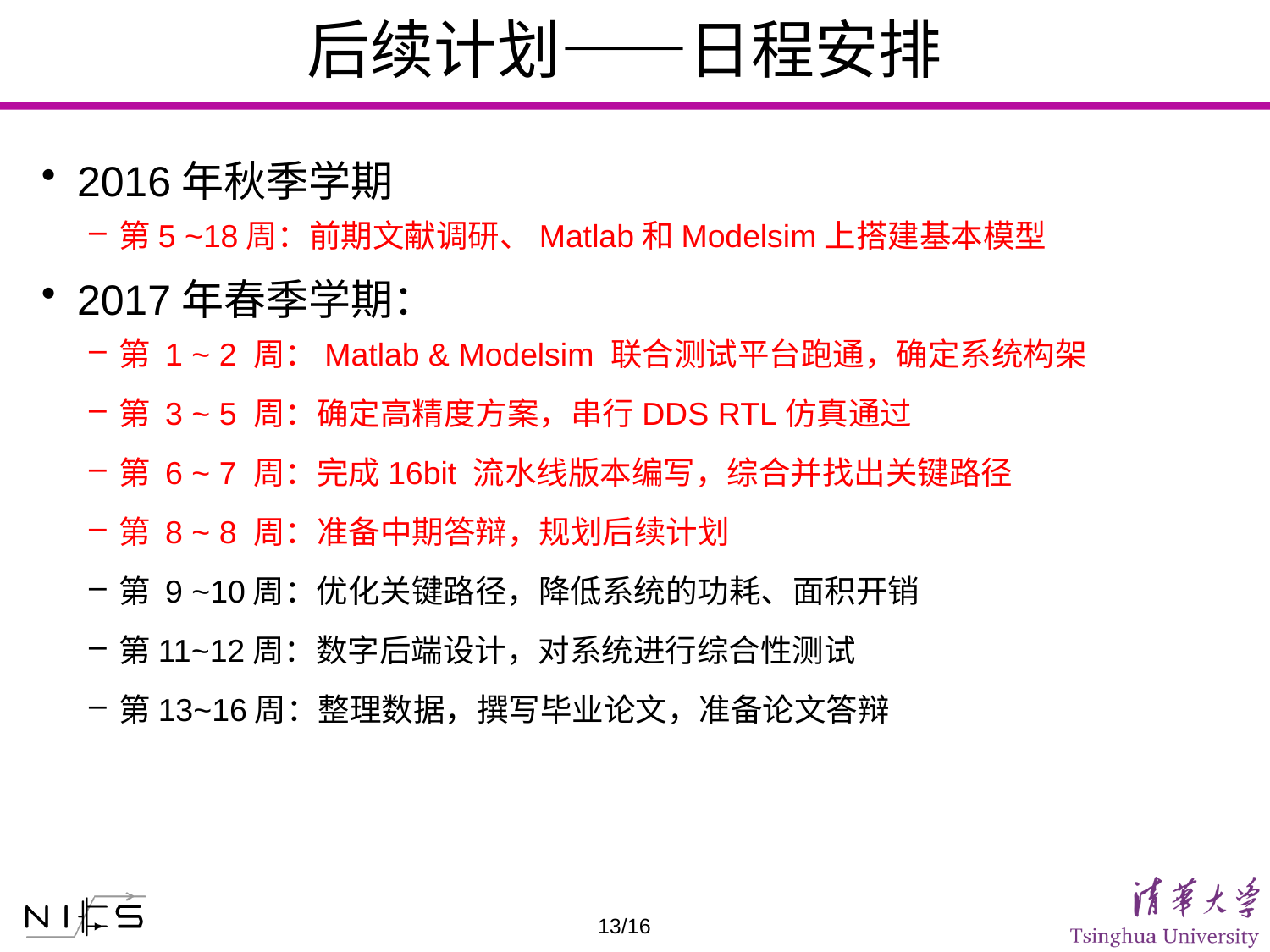

# 后续计划——日程安排
2016年秋季学期
第5 ~18周：前期文献调研、Matlab和Modelsim上搭建基本模型
2017年春季学期：
第 1 ~ 2 周：Matlab & Modelsim 联合测试平台跑通，确定系统构架
第 3 ~ 5 周：确定高精度方案，串行DDS RTL仿真通过
第 6 ~ 7 周：完成16bit 流水线版本编写，综合并找出关键路径
第 8 ~ 8 周：准备中期答辩，规划后续计划
第 9 ~10周：优化关键路径，降低系统的功耗、面积开销
第11~12周：数字后端设计，对系统进行综合性测试
第13~16周：整理数据，撰写毕业论文，准备论文答辩
13/16